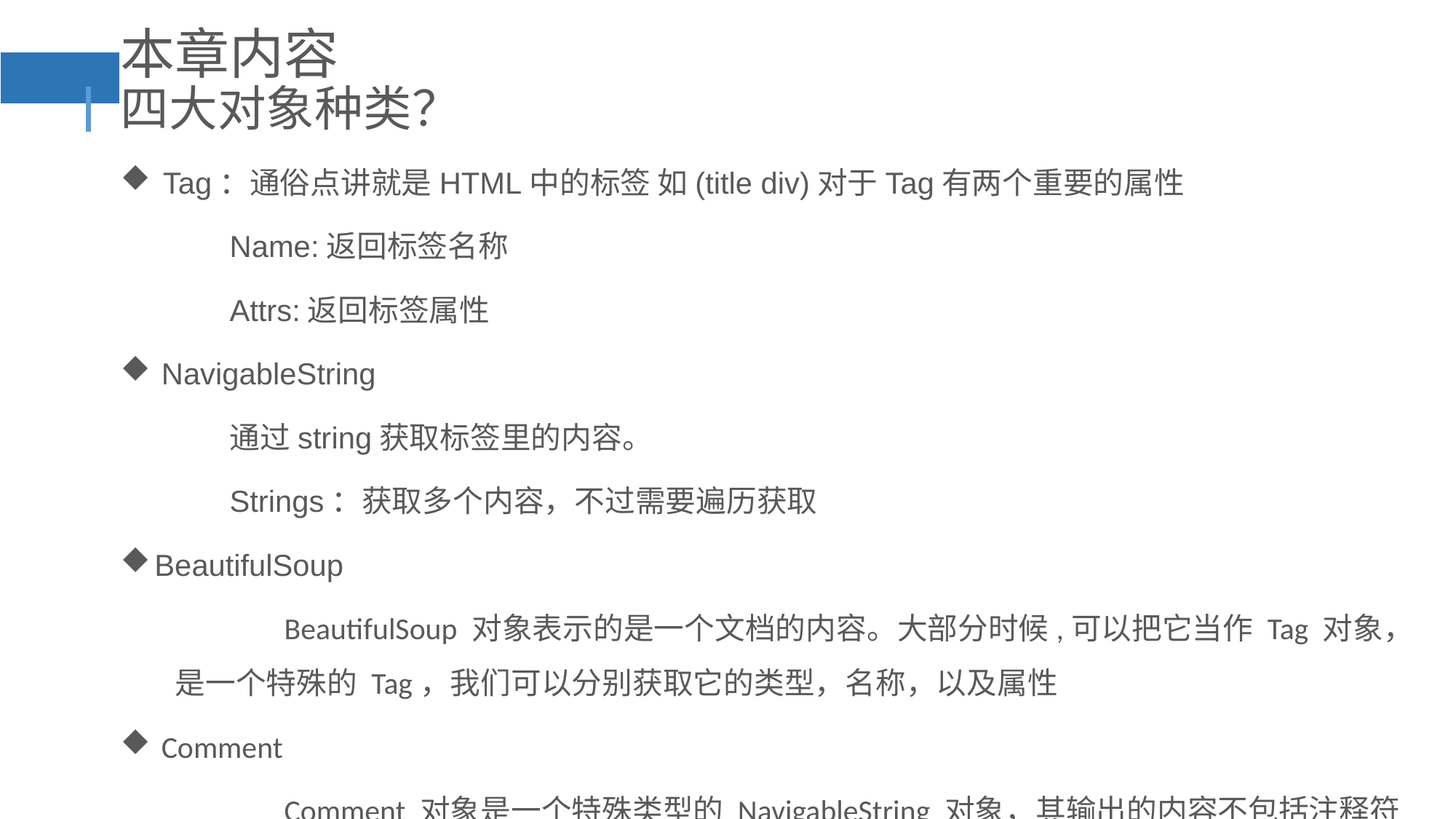

本章内容

四大对象种类？
 Tag：通俗点讲就是HTML中的标签 如(title div)对于Tag有两个重要的属性
	Name:返回标签名称
	Attrs:返回标签属性
NavigableString
	通过string获取标签里的内容。
	Strings：获取多个内容，不过需要遍历获取
BeautifulSoup
	BeautifulSoup 对象表示的是一个文档的内容。大部分时候,可以把它当作 Tag 对象，是一个特殊的 Tag，我们可以分别获取它的类型，名称，以及属性
Comment
	Comment 对象是一个特殊类型的 NavigableString 对象，其输出的内容不包括注释符号。
	prettify